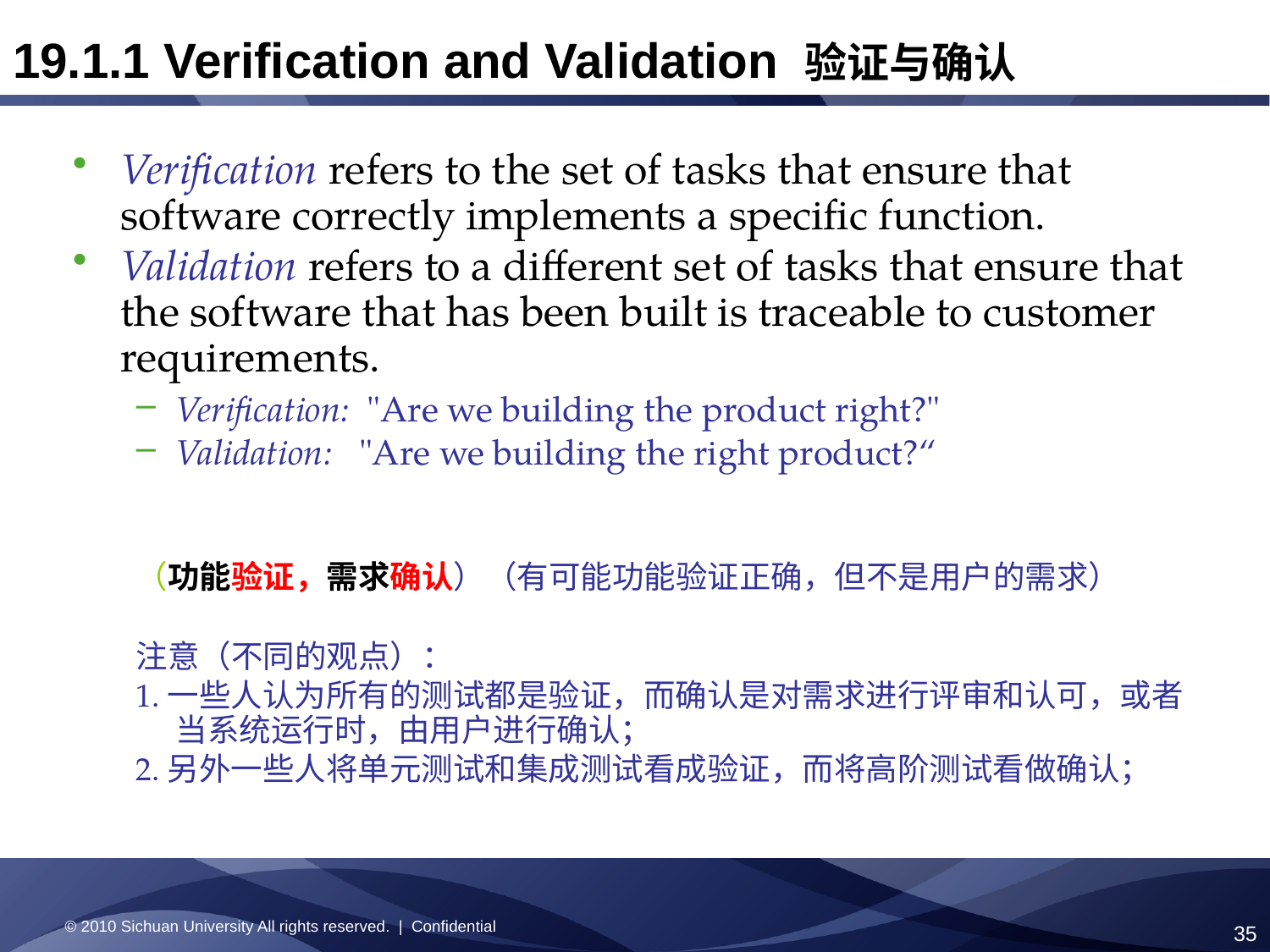

# 19.1.1 Verification and Validation 验证与确认
Verification refers to the set of tasks that ensure that software correctly implements a specific function.
Validation refers to a different set of tasks that ensure that the software that has been built is traceable to customer requirements.
Verification:  "Are we building the product right?"
Validation:   "Are we building the right product?“

（功能验证，需求确认）（有可能功能验证正确，但不是用户的需求）

注意（不同的观点）：
1.一些人认为所有的测试都是验证，而确认是对需求进行评审和认可，或者当系统运行时，由用户进行确认；
2.另外一些人将单元测试和集成测试看成验证，而将高阶测试看做确认；
© 2010 Sichuan University All rights reserved.  |  Confidential
35